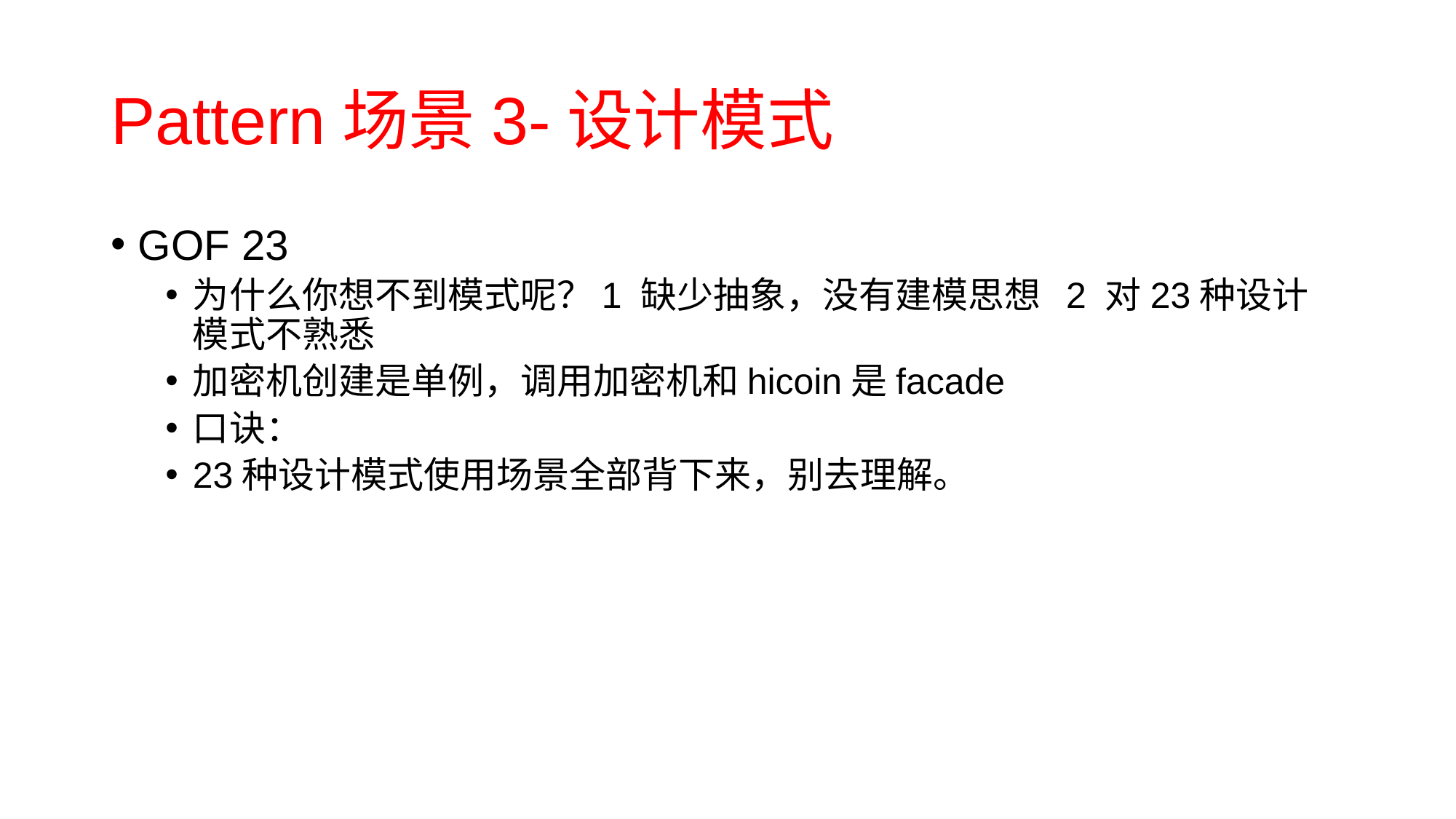

# Pattern场景3-设计模式
GOF 23
为什么你想不到模式呢？1 缺少抽象，没有建模思想  2 对23种设计模式不熟悉
加密机创建是单例，调用加密机和hicoin是facade
口诀：
23种设计模式使用场景全部背下来，别去理解。